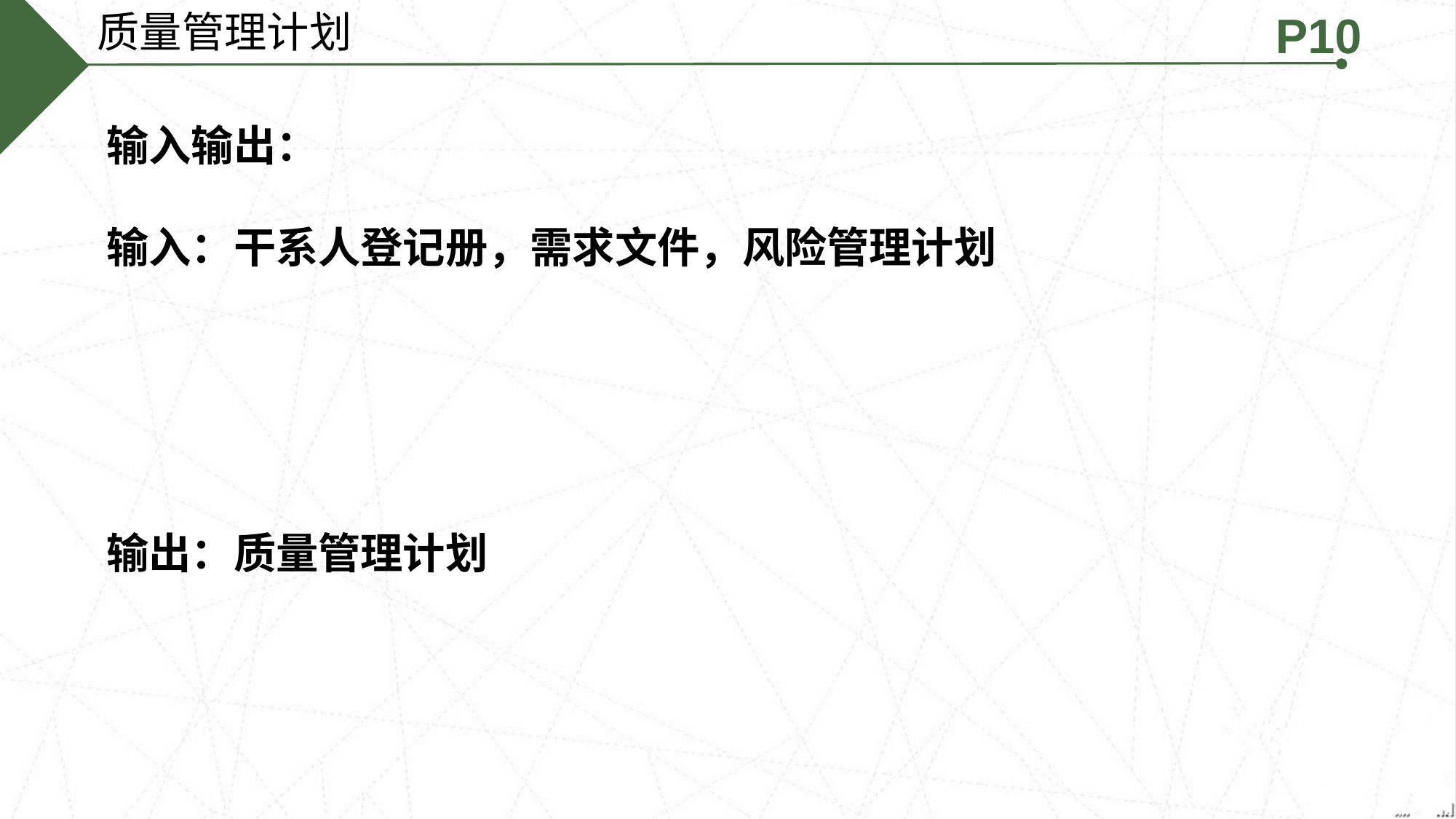

质量管理计划
P10

输入输出：

输入：干系人登记册，需求文件，风险管理计划

输出：质量管理计划